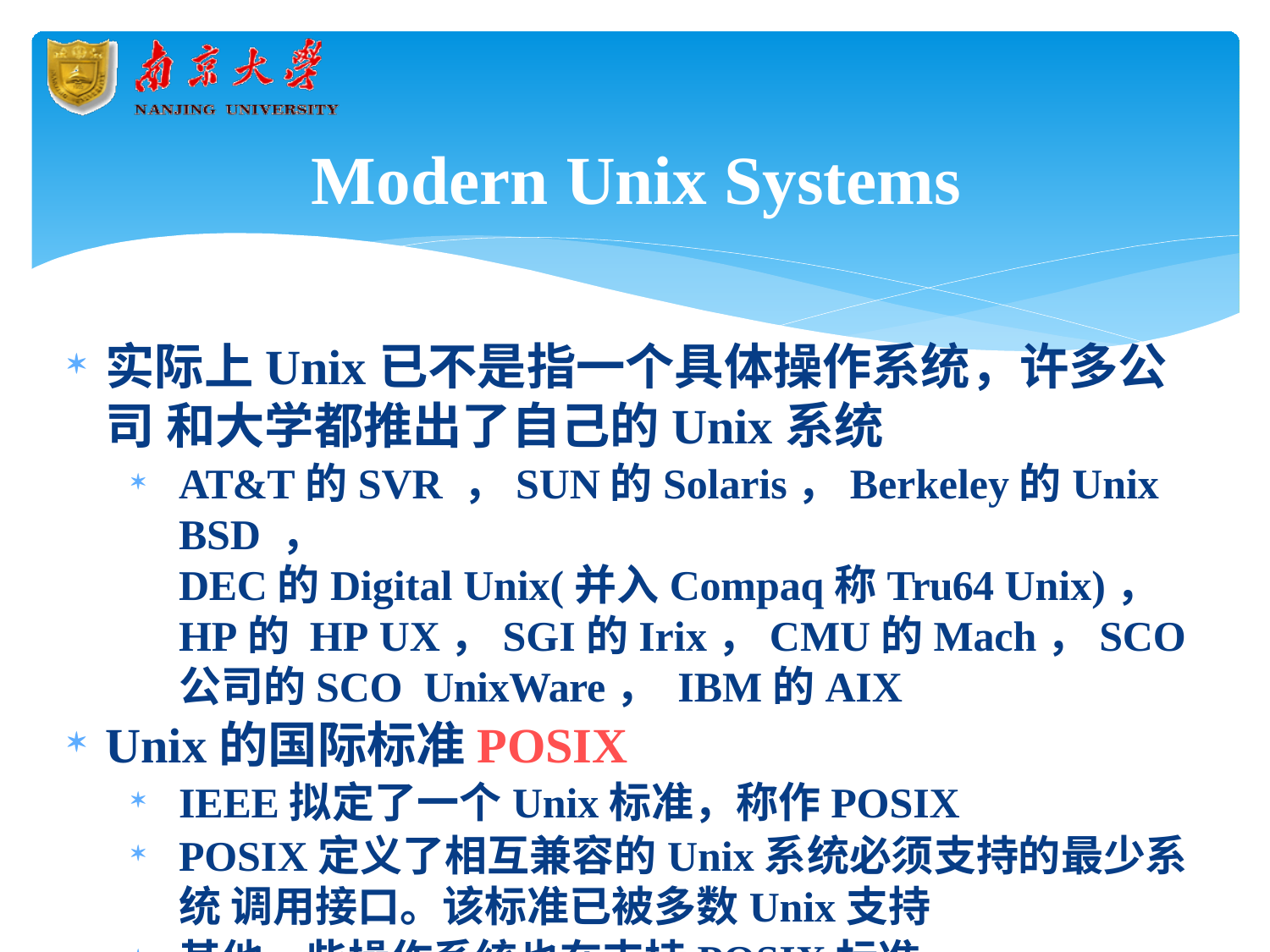

# Modern Unix Systems
实际上Unix已不是指一个具体操作系统，许多公司 和大学都推出了自己的Unix系统
AT&T的SVR ，SUN的Solaris，Berkeley的Unix BSD ，
DEC的Digital Unix(并入Compaq称Tru64 Unix)，HP的 HP UX，SGI的Irix，CMU的Mach，SCO公司的SCO  UnixWare， IBM的AIX
Unix的国际标准POSIX
IEEE拟定了一个Unix标准，称作POSIX
POSIX定义了相互兼容的Unix系统必须支持的最少系统 调用接口。该标准已被多数Unix支持
其他一些操作系统也在支持POSIX标准。